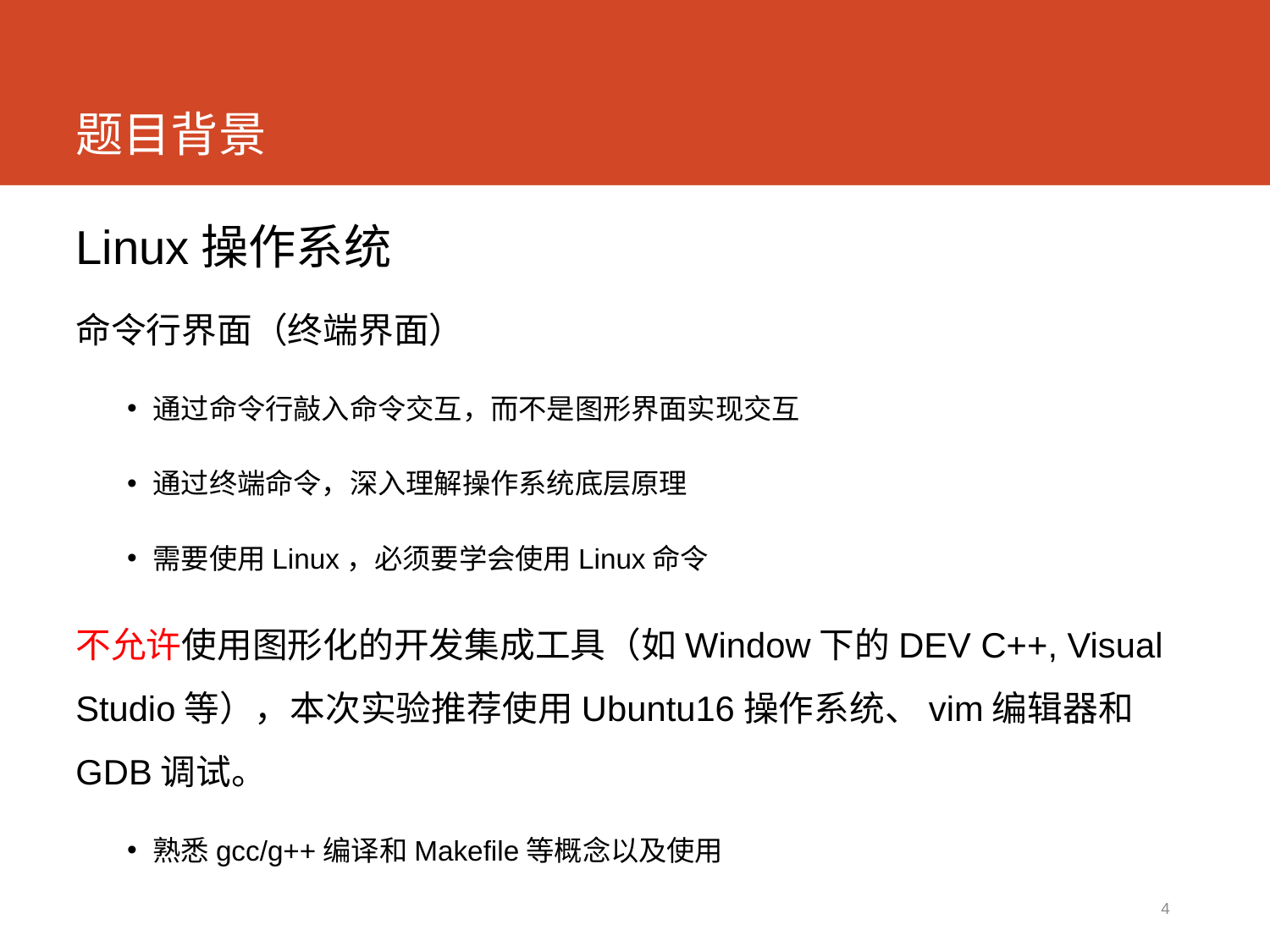

# 题目背景
Linux操作系统
命令行界面（终端界面）
通过命令行敲入命令交互，而不是图形界面实现交互
通过终端命令，深入理解操作系统底层原理
需要使用Linux，必须要学会使用Linux命令
不允许使用图形化的开发集成工具（如Window下的DEV C++, Visual Studio等），本次实验推荐使用Ubuntu16操作系统、vim编辑器和GDB调试。
熟悉gcc/g++编译和Makefile等概念以及使用

4